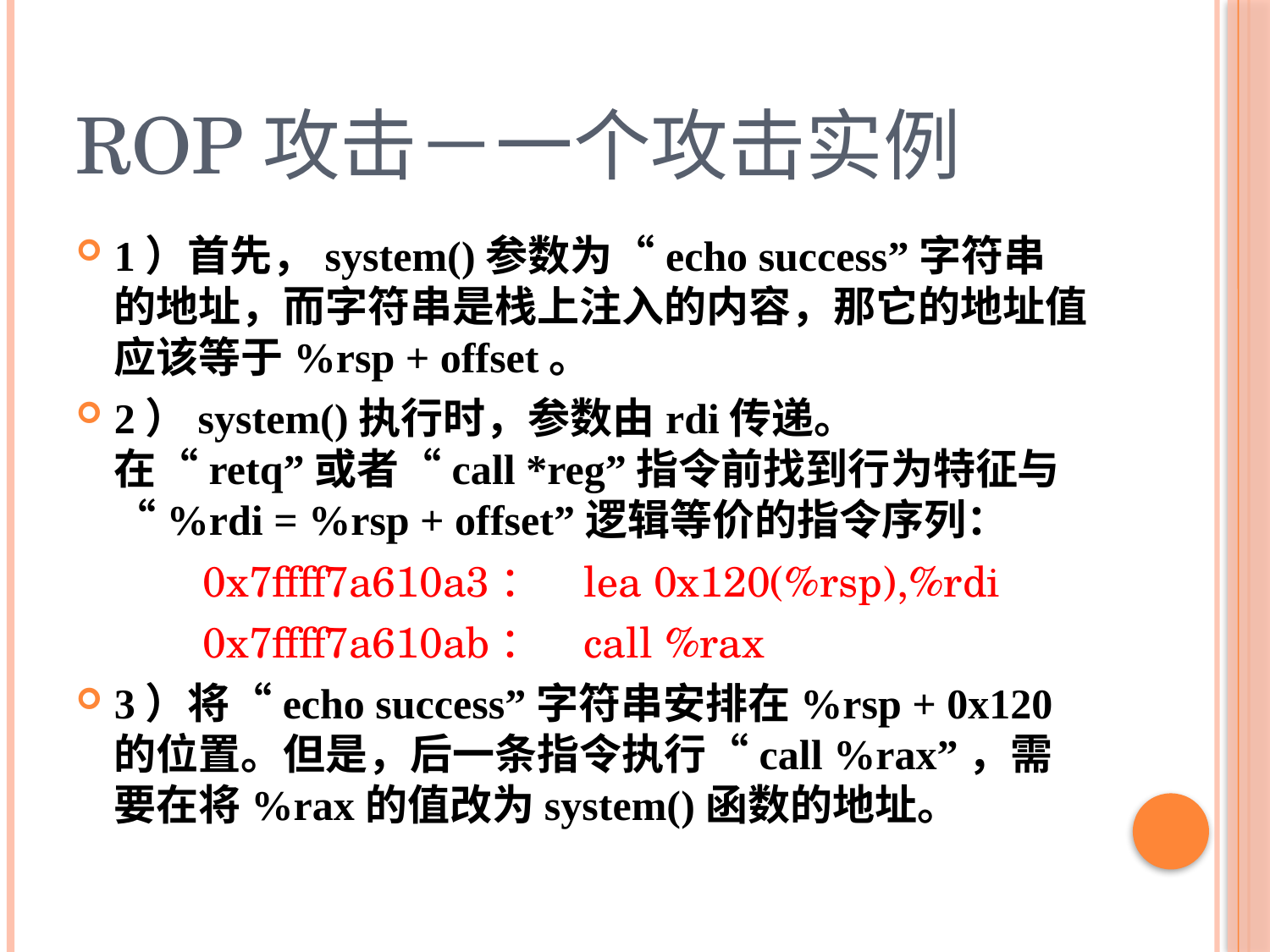

# ROP攻击－一个攻击实例
1）首先，system()参数为“echo success”字符串的地址，而字符串是栈上注入的内容，那它的地址值应该等于%rsp + offset。
2）system()执行时，参数由rdi传递。在“retq”或者“call *reg”指令前找到行为特征与“%rdi = %rsp + offset”逻辑等价的指令序列：
	0x7ffff7a610a3：	lea 0x120(%rsp),%rdi
	0x7ffff7a610ab：	call %rax
3）将“echo success”字符串安排在%rsp + 0x120的位置。但是，后一条指令执行“call %rax”，需要在将%rax的值改为system()函数的地址。